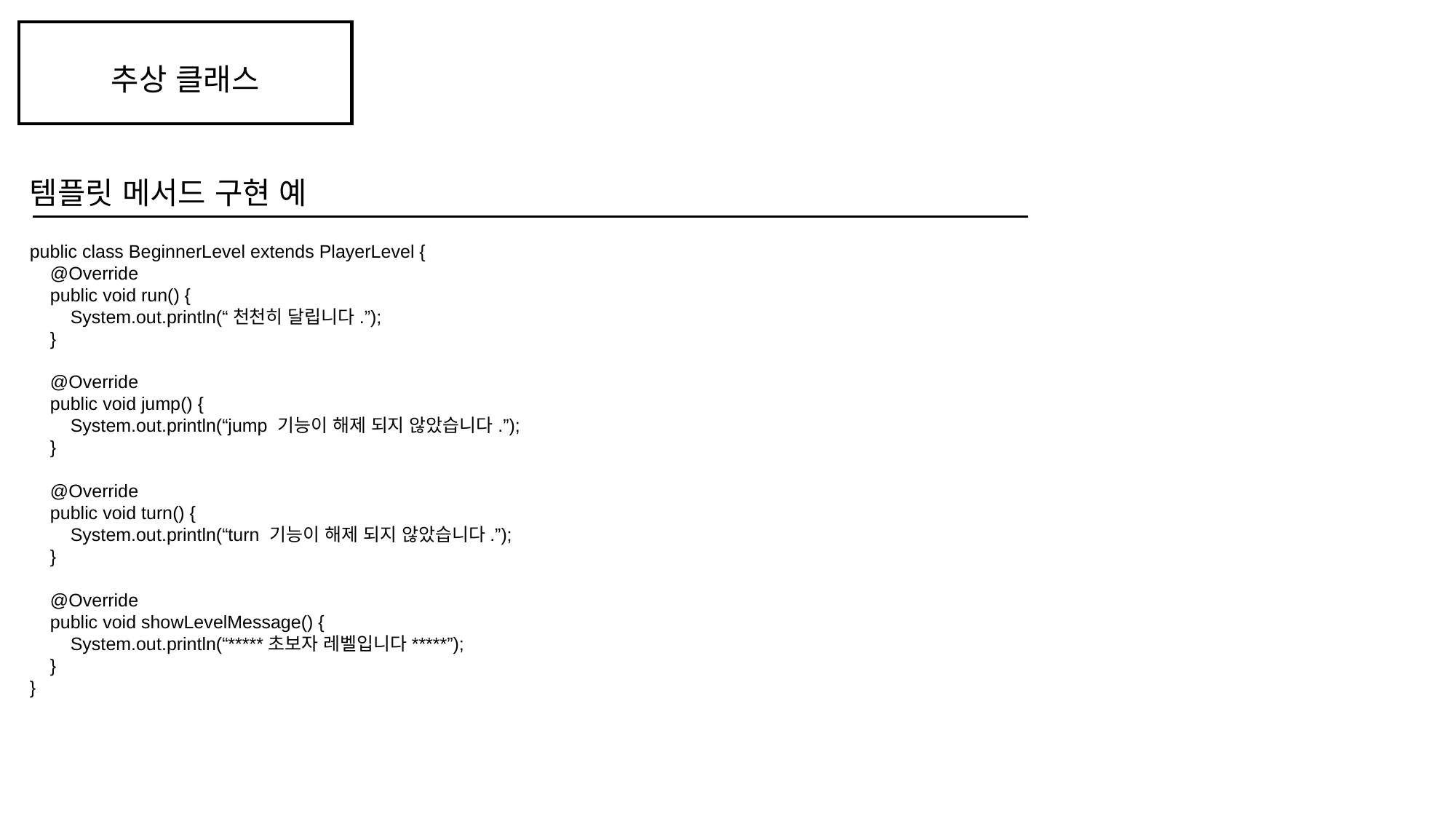

추상 클래스
템플릿 메서드 구현 예
public class BeginnerLevel extends PlayerLevel {
    @Override
    public void run() {
        System.out.println(“천천히 달립니다.”);
    }

    @Override
    public void jump() {
        System.out.println(“jump 기능이 해제 되지 않았습니다.”);
    }

    @Override
    public void turn() {
        System.out.println(“turn 기능이 해제 되지 않았습니다.”);
    }

    @Override
    public void showLevelMessage() {
        System.out.println(“*****초보자 레벨입니다*****”);
    }
}